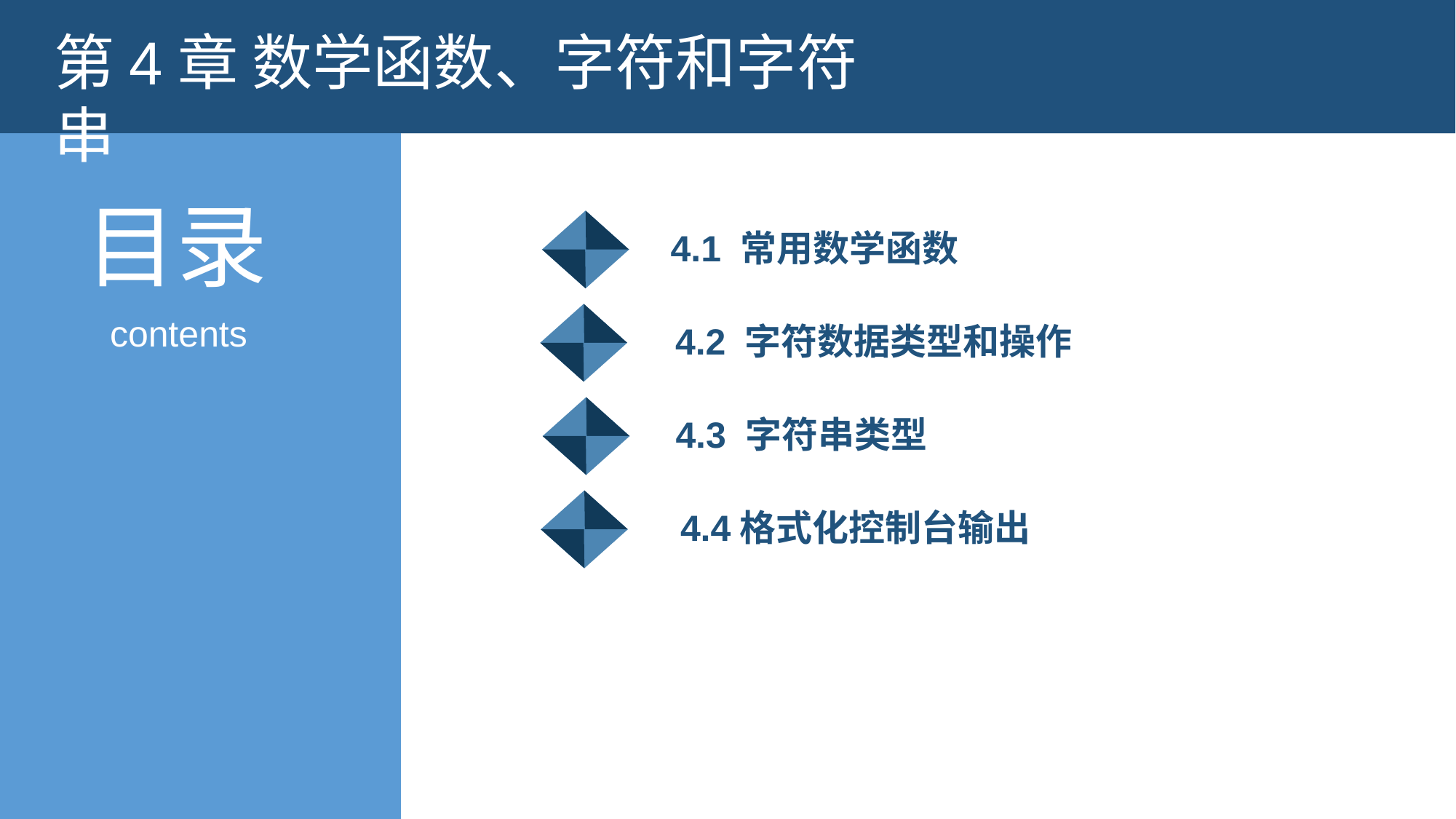

第4章 数学函数、字符和字符串

4.1 常用数学函数

4.2 字符数据类型和操作

4.3 字符串类型

4.4格式化控制台输出